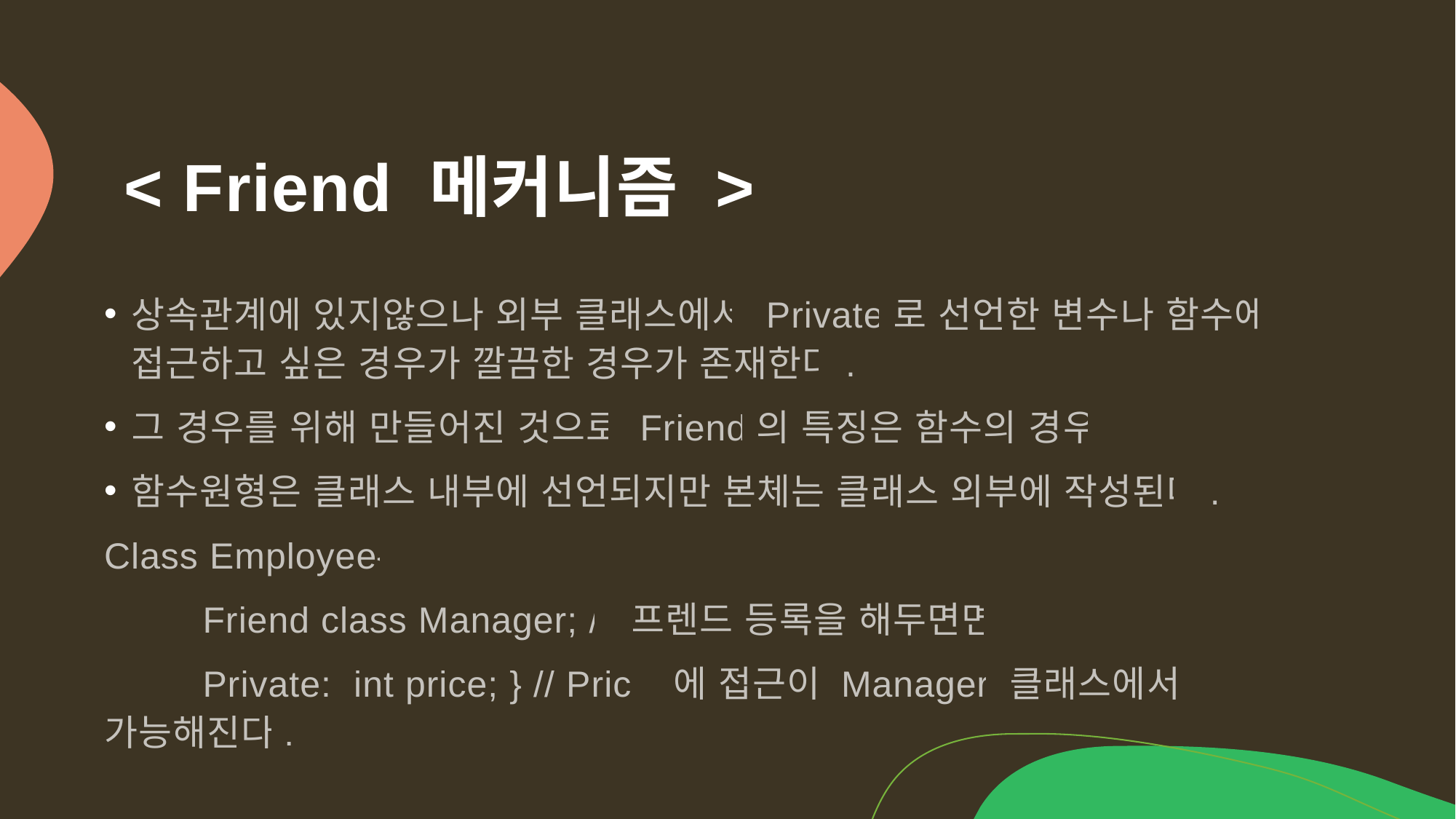

# < Friend 메커니즘 >
상속관계에 있지않으나 외부 클래스에서 Private로 선언한 변수나 함수에 접근하고 싶은 경우가 깔끔한 경우가 존재한다.
그 경우를 위해 만들어진 것으로 Friend의 특징은 함수의 경우
함수원형은 클래스 내부에 선언되지만 본체는 클래스 외부에 작성된다.
Class Employee{
         Friend class Manager; // 프렌드 등록을 해두면면
         Private:  int price; } // Price 에 접근이 Manager 클래스에서 가능해진다.